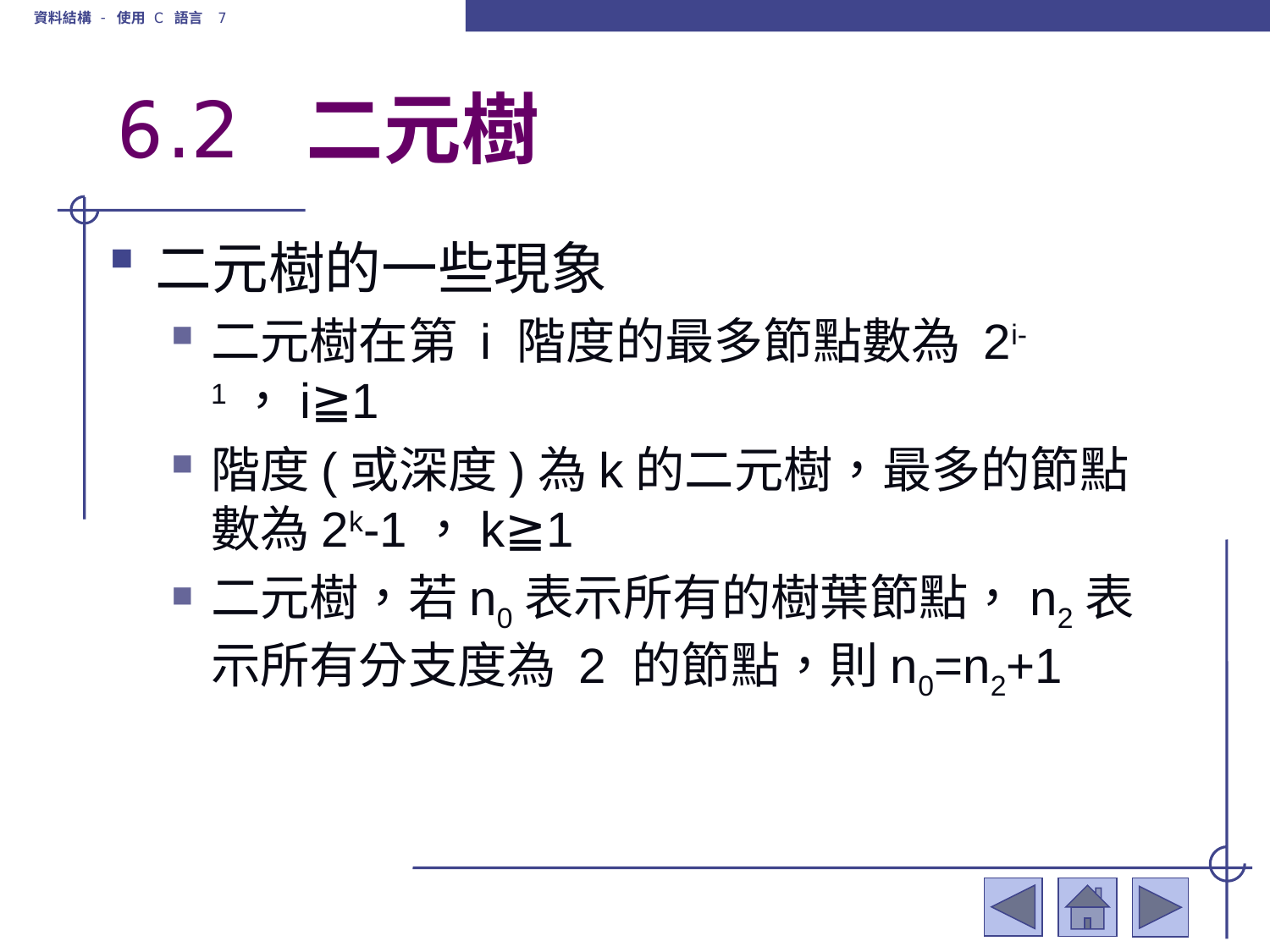

資料結構 - 使用 C 語言   7
# 6.2  二元樹
二元樹的一些現象
二元樹在第 i 階度的最多節點數為 2i-1，i≧1
階度(或深度)為k的二元樹，最多的節點數為2k-1，k≧1
二元樹，若n0表示所有的樹葉節點，n2表示所有分支度為 2 的節點，則n0=n2+1